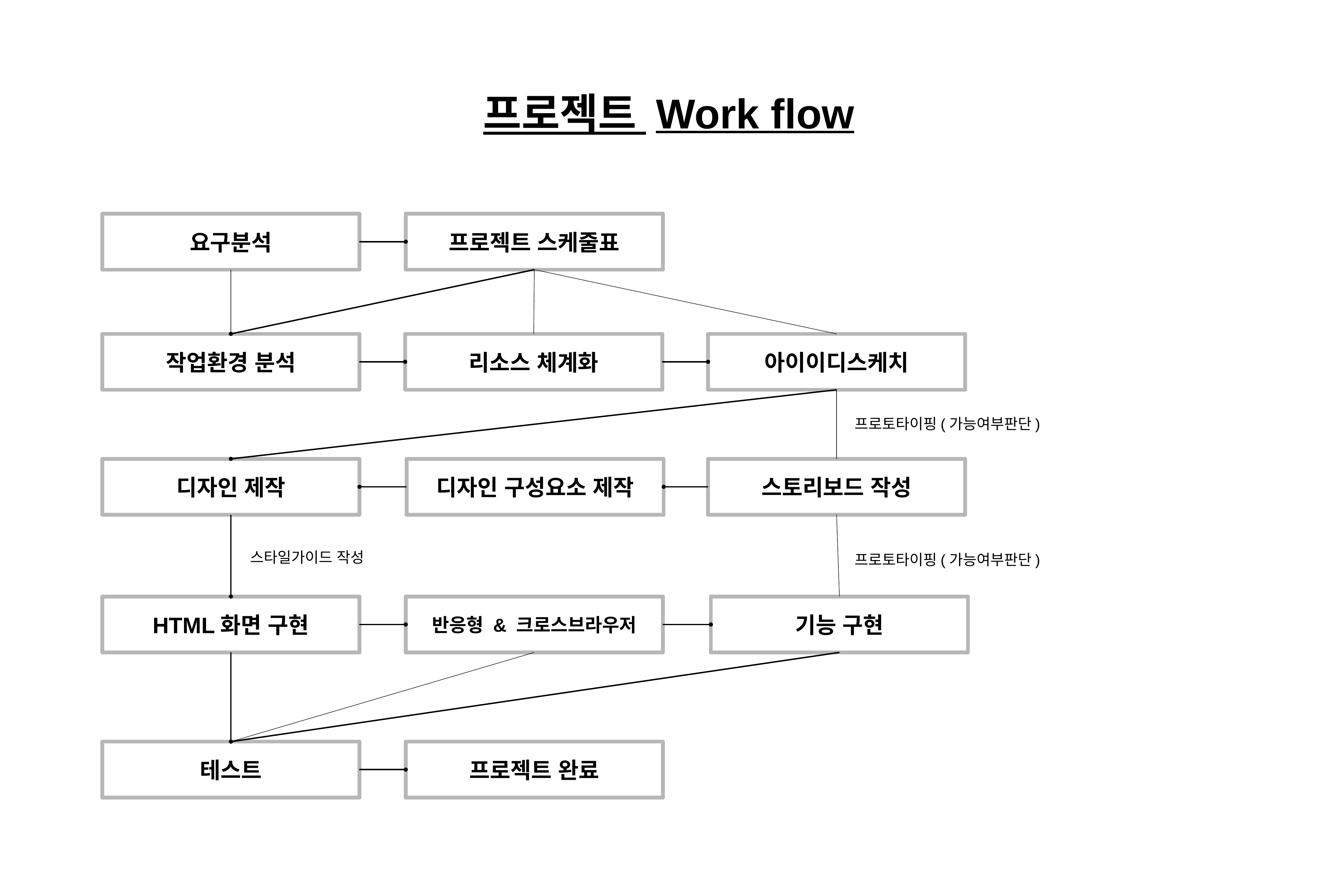

프로젝트 Work flow
요구분석
프로젝트 스케줄표
작업환경 분석
리소스 체계화
아이이디스케치
프로토타이핑(가능여부판단)
디자인 제작
디자인 구성요소 제작
스토리보드 작성
스타일가이드 작성
프로토타이핑(가능여부판단)
HTML화면 구현
반응형 & 크로스브라우저
기능 구현
테스트
프로젝트 완료